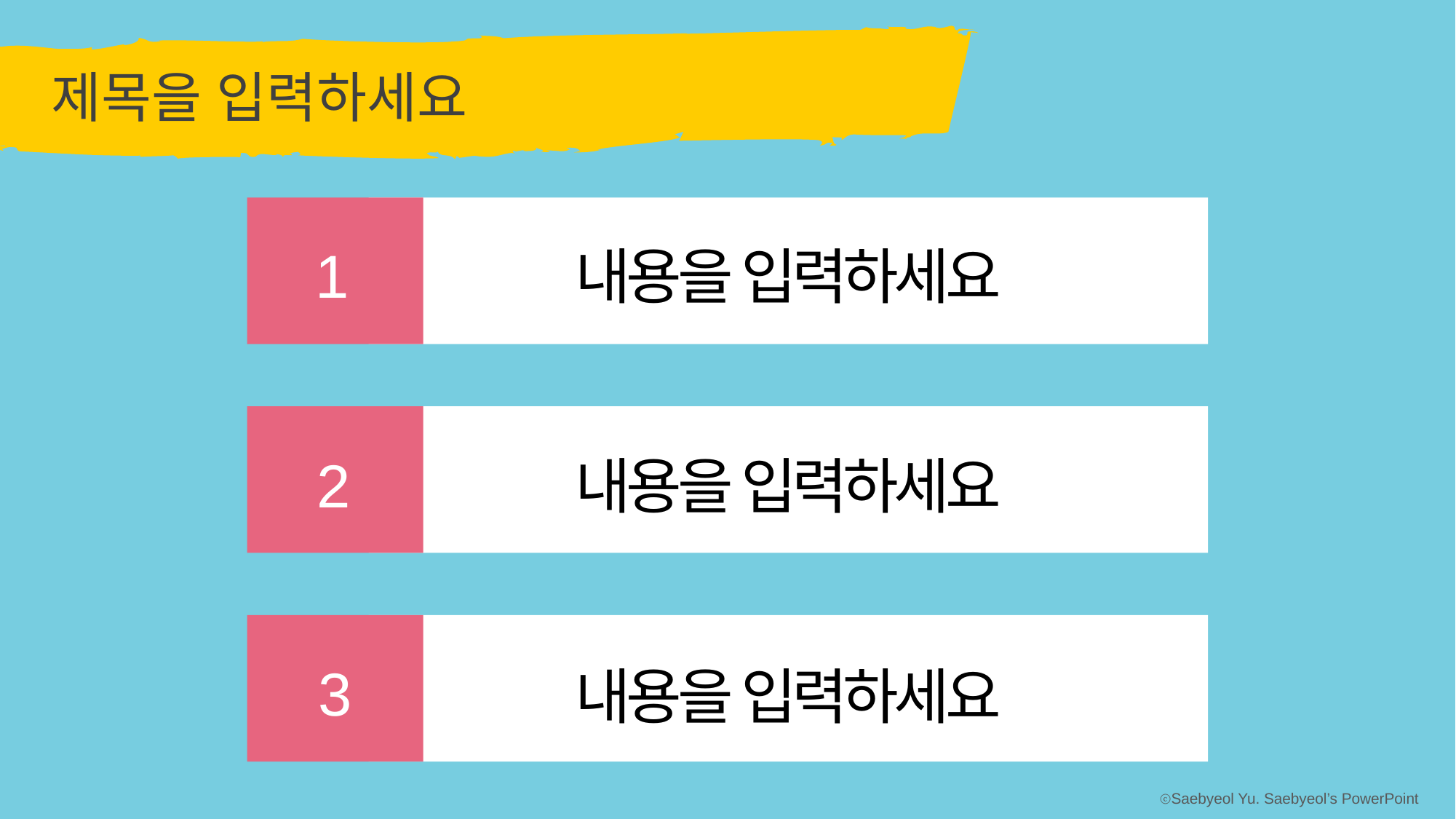

제목을 입력하세요

내용을 입력하세요
1

내용을 입력하세요
2

내용을 입력하세요
3